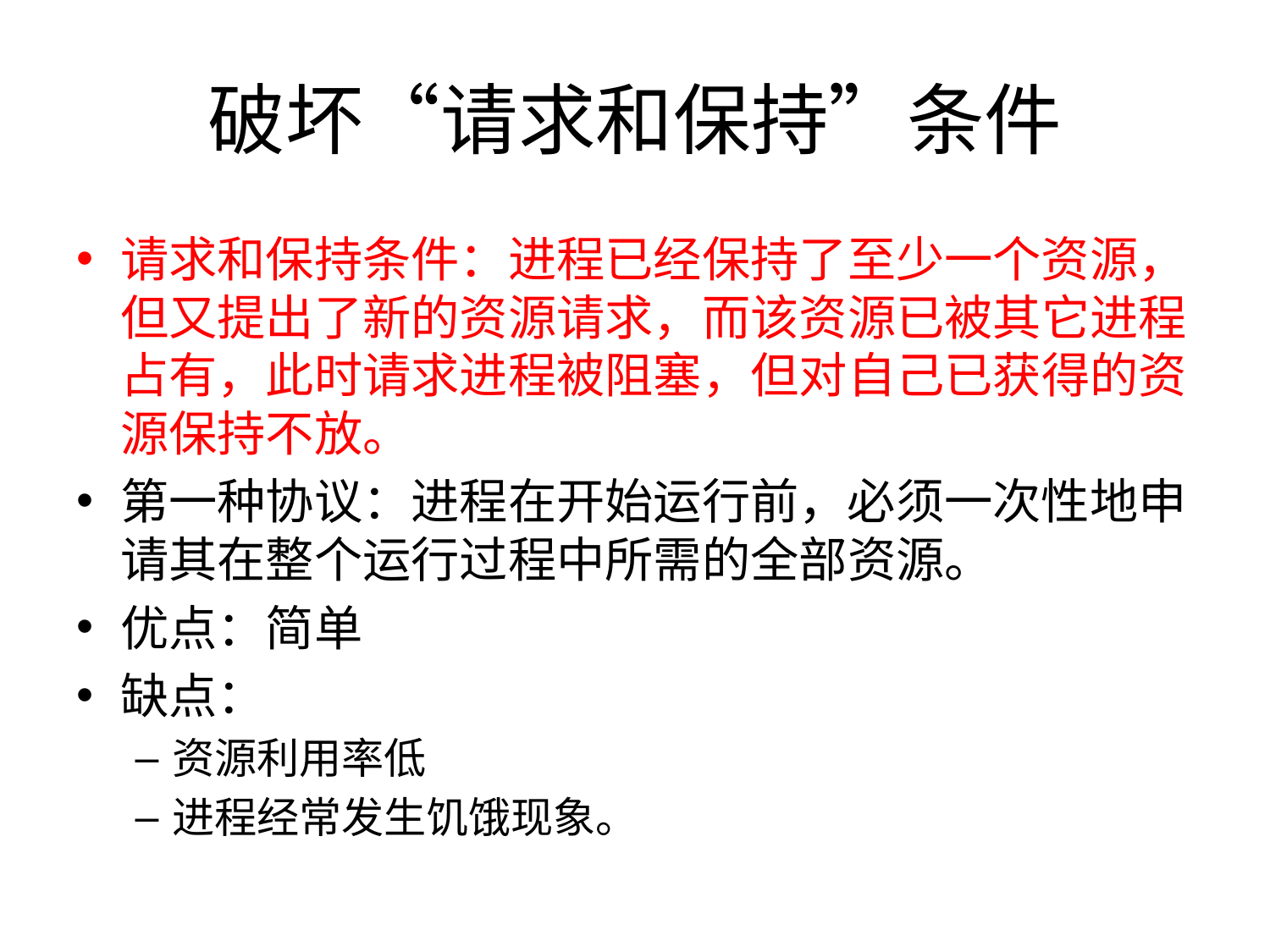

# 破坏“请求和保持”条件
请求和保持条件：进程已经保持了至少一个资源，但又提出了新的资源请求，而该资源已被其它进程占有，此时请求进程被阻塞，但对自己已获得的资源保持不放。
第一种协议：进程在开始运行前，必须一次性地申请其在整个运行过程中所需的全部资源。
优点：简单
缺点：
资源利用率低
进程经常发生饥饿现象。